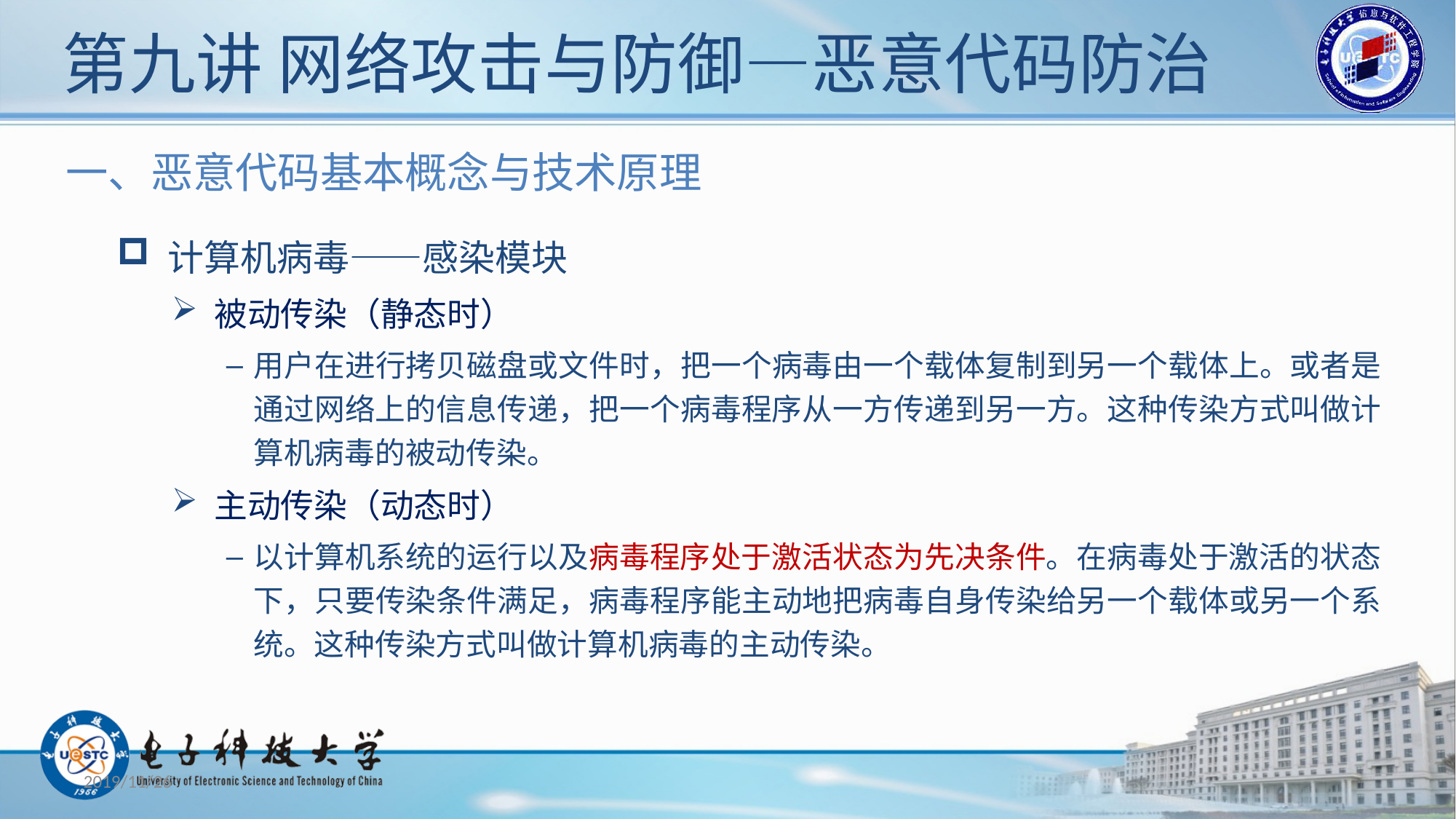

# 第九讲 网络攻击与防御—恶意代码防治
一、恶意代码基本概念与技术原理
 计算机病毒——感染模块
 被动传染（静态时）
用户在进行拷贝磁盘或文件时，把一个病毒由一个载体复制到另一个载体上。或者是通过网络上的信息传递，把一个病毒程序从一方传递到另一方。这种传染方式叫做计算机病毒的被动传染。
 主动传染（动态时）
以计算机系统的运行以及病毒程序处于激活状态为先决条件。在病毒处于激活的状态下，只要传染条件满足，病毒程序能主动地把病毒自身传染给另一个载体或另一个系统。这种传染方式叫做计算机病毒的主动传染。

2019/11/26